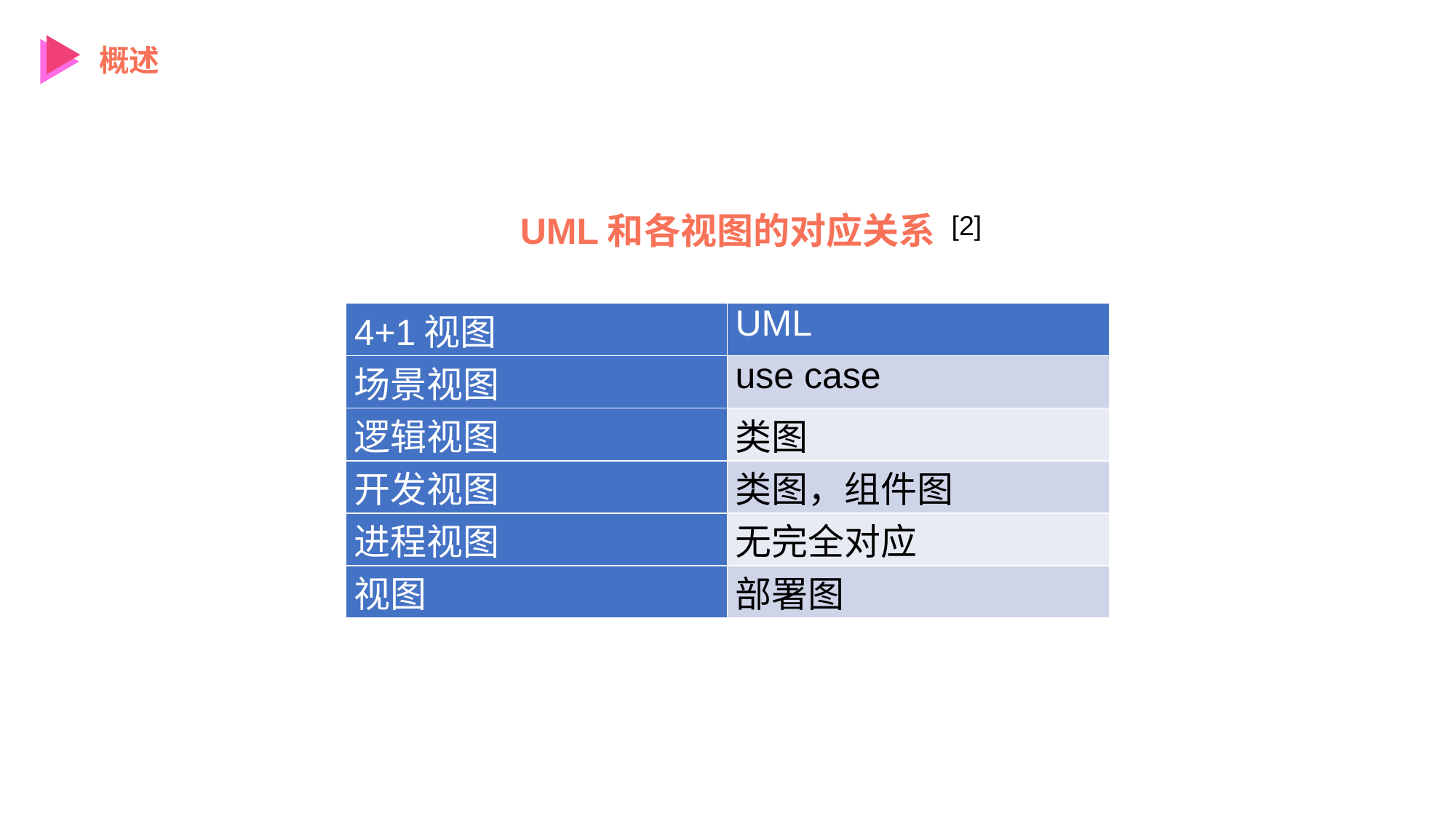

概述
UML和各视图的对应关系
[2]
| 4+1视图 | UML |
| --- | --- |
| 场景视图 | use case |
| 逻辑视图 | 类图 |
| 开发视图 | 类图，组件图 |
| 进程视图 | 无完全对应 |
| 视图 | 部署图 |